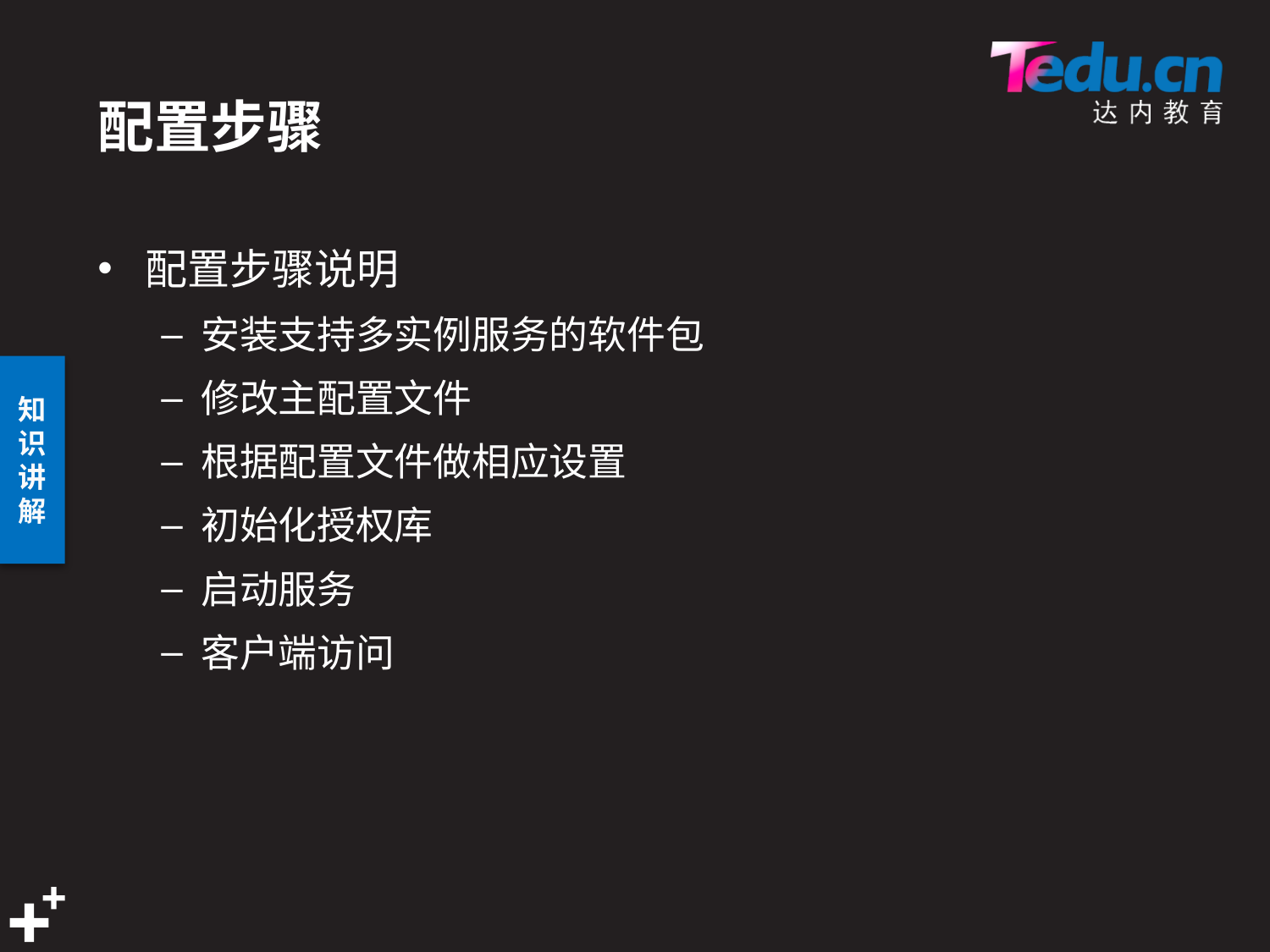

# 配置步骤
配置步骤说明
安装支持多实例服务的软件包
修改主配置文件
根据配置文件做相应设置
初始化授权库
启动服务
客户端访问